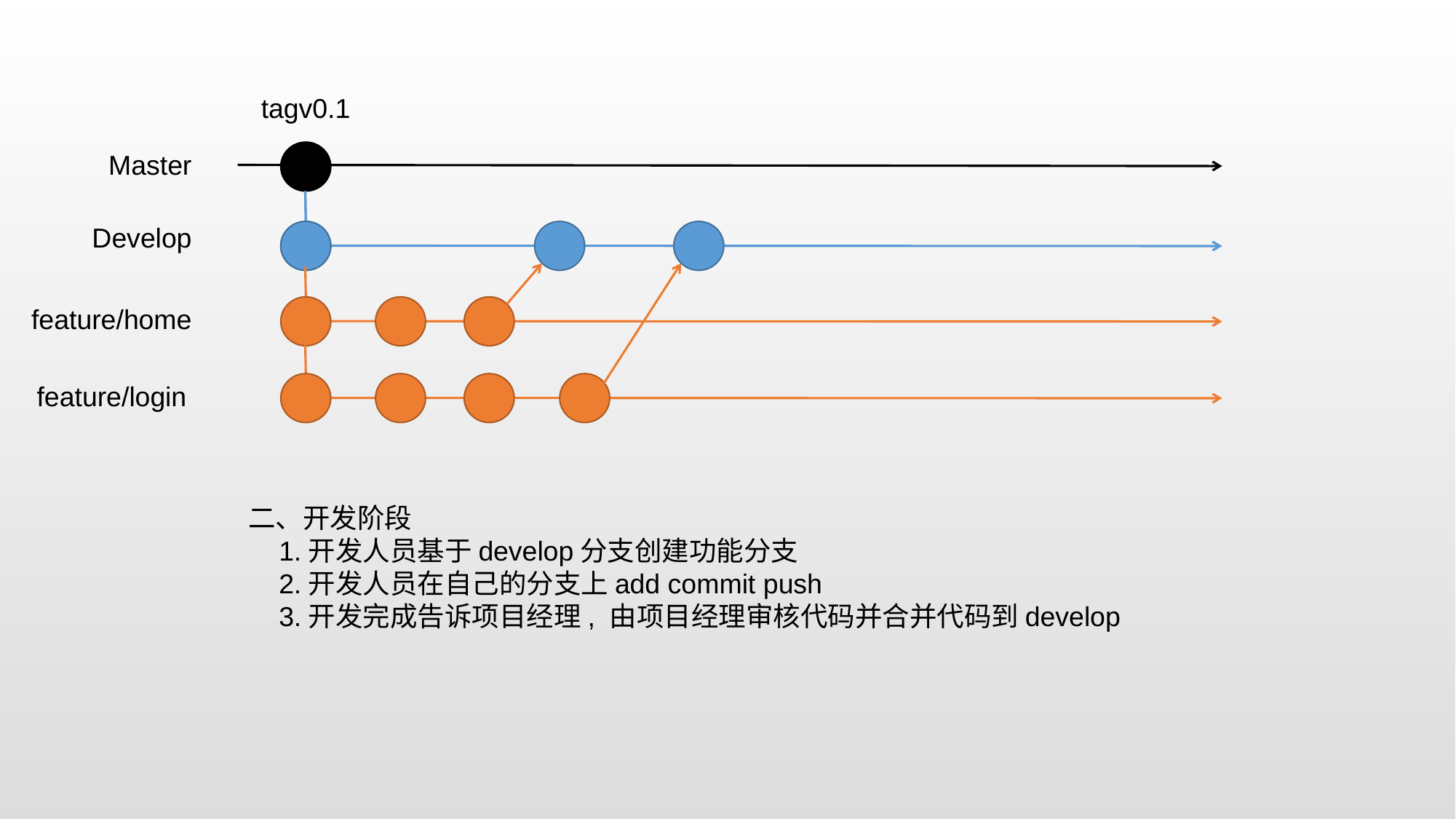

tagv0.1
Master

Develop

feature/home

feature/login

二、开发阶段
    1.开发人员基于develop分支创建功能分支
    2.开发人员在自己的分支上add commit push
    3.开发完成告诉项目经理, 由项目经理审核代码并合并代码到develop